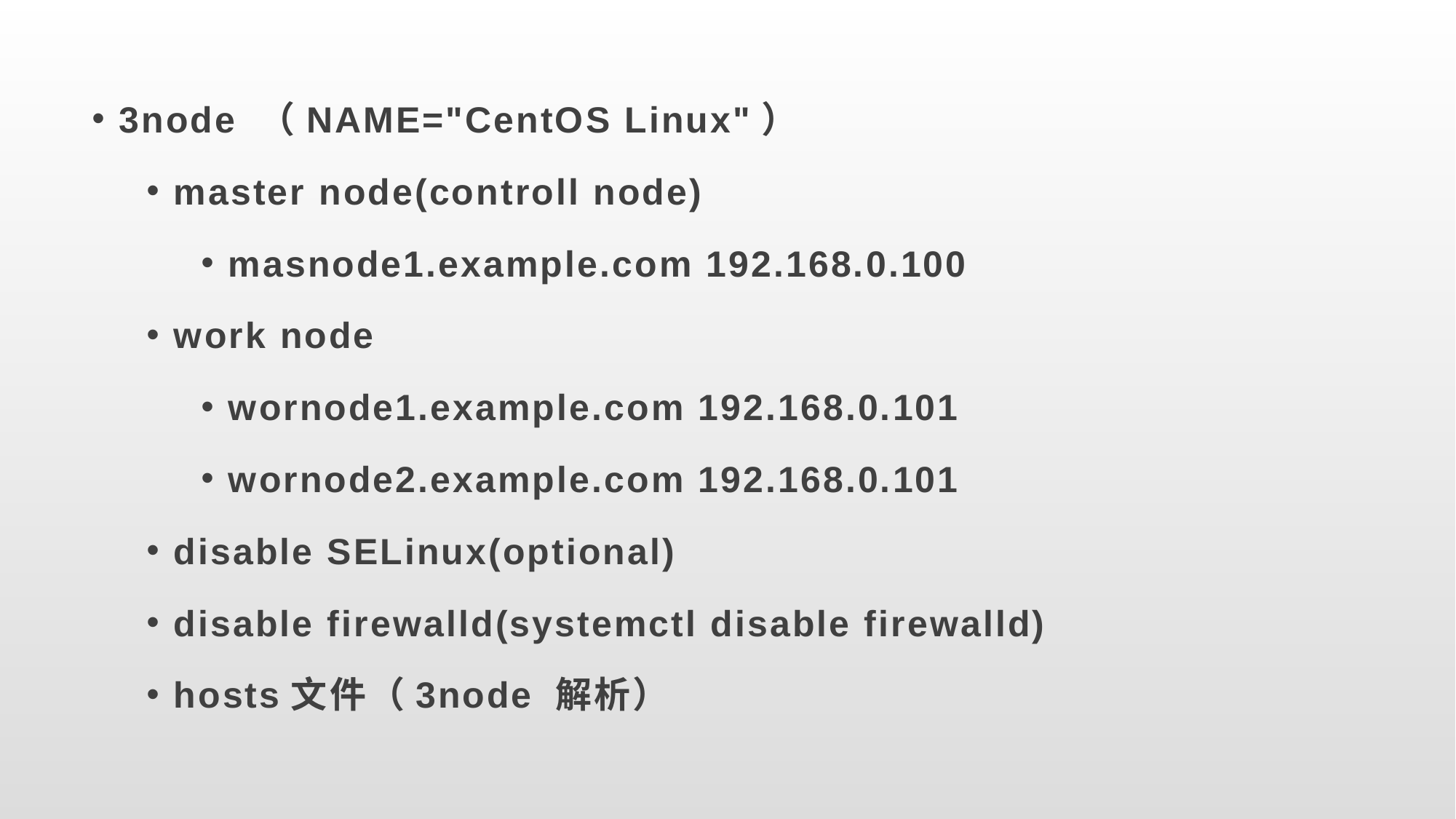

3node （NAME="CentOS Linux"）
master node(controll node)
masnode1.example.com 192.168.0.100
work node
wornode1.example.com 192.168.0.101
wornode2.example.com 192.168.0.101
disable SELinux(optional)
disable firewalld(systemctl disable firewalld)
hosts文件（3node 解析）